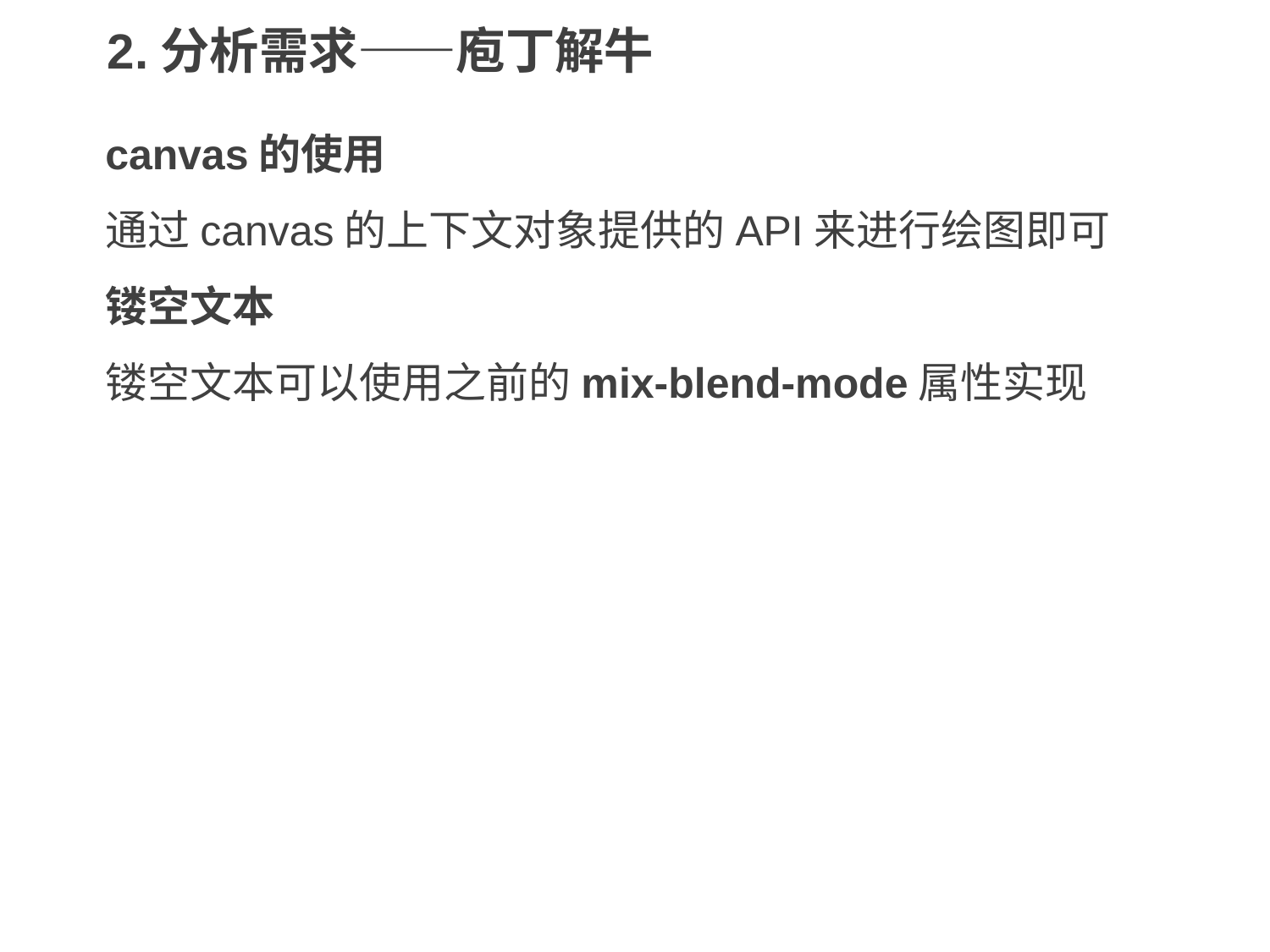

2.分析需求——庖丁解牛
canvas的使用
通过canvas的上下文对象提供的API来进行绘图即可
镂空文本
镂空文本可以使用之前的mix-blend-mode属性实现